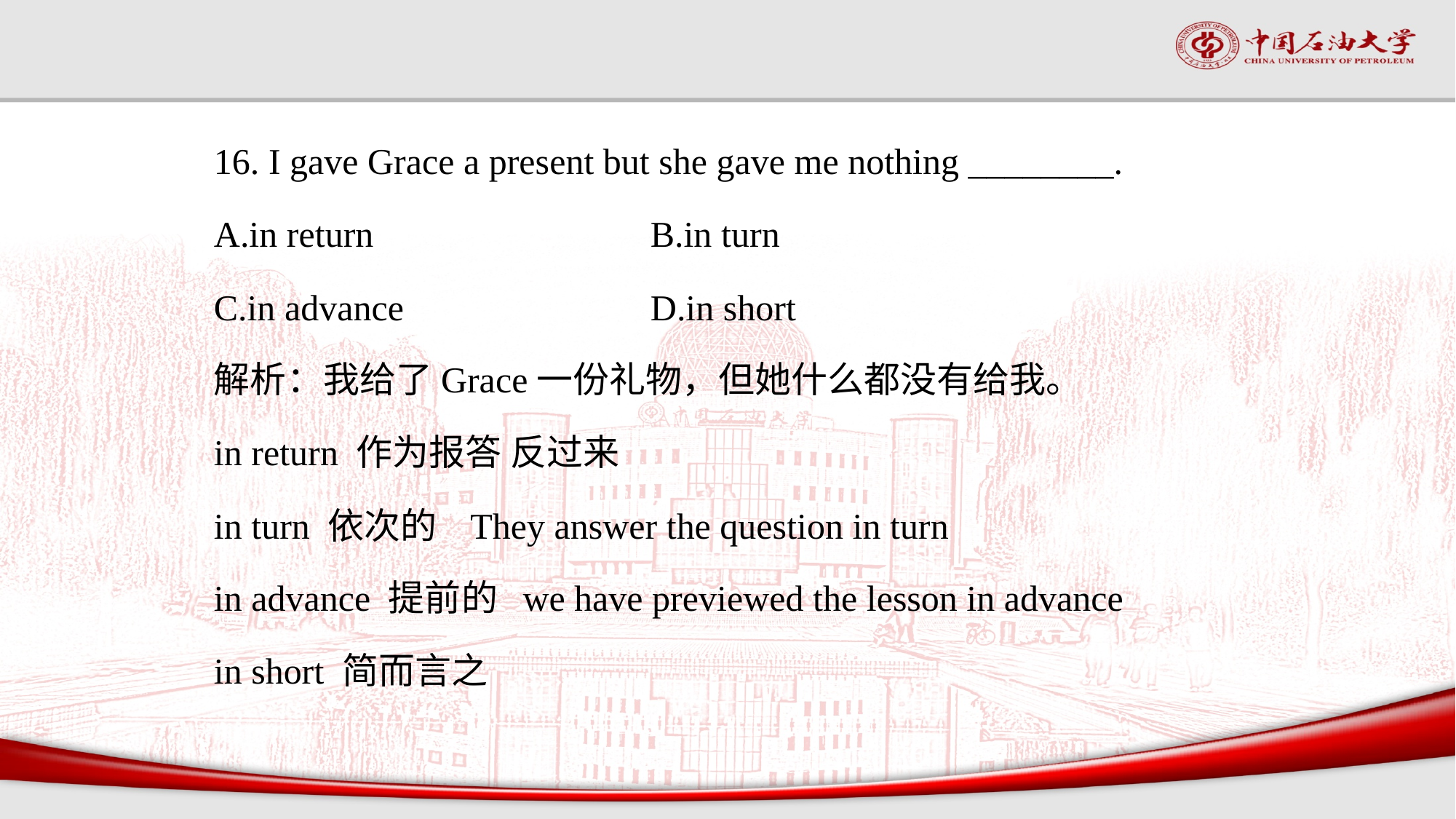

#
16. I gave Grace a present but she gave me nothing ________.
A.in return			B.in turn
C.in advance			D.in short
解析：我给了Grace一份礼物，但她什么都没有给我。
in return 作为报答 反过来
in turn 依次的   They answer the question in turn
in advance 提前的  we have previewed the lesson in advance
in short 简而言之